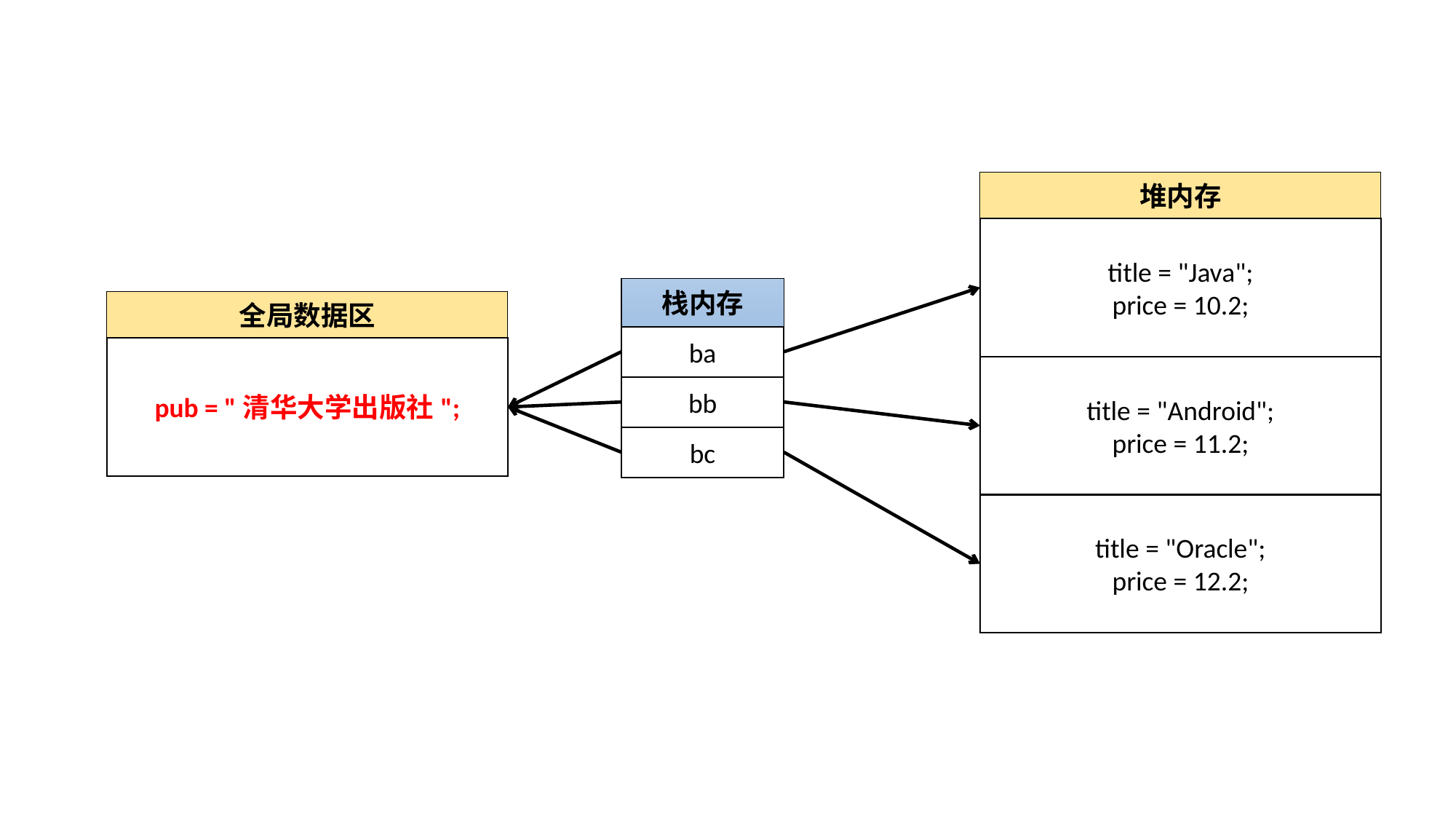

堆内存
title = "Java";
price = 10.2;
栈内存
全局数据区
ba
pub = "清华大学出版社";
title = "Android";
price = 11.2;
bb
bc
title = "Oracle";
price = 12.2;